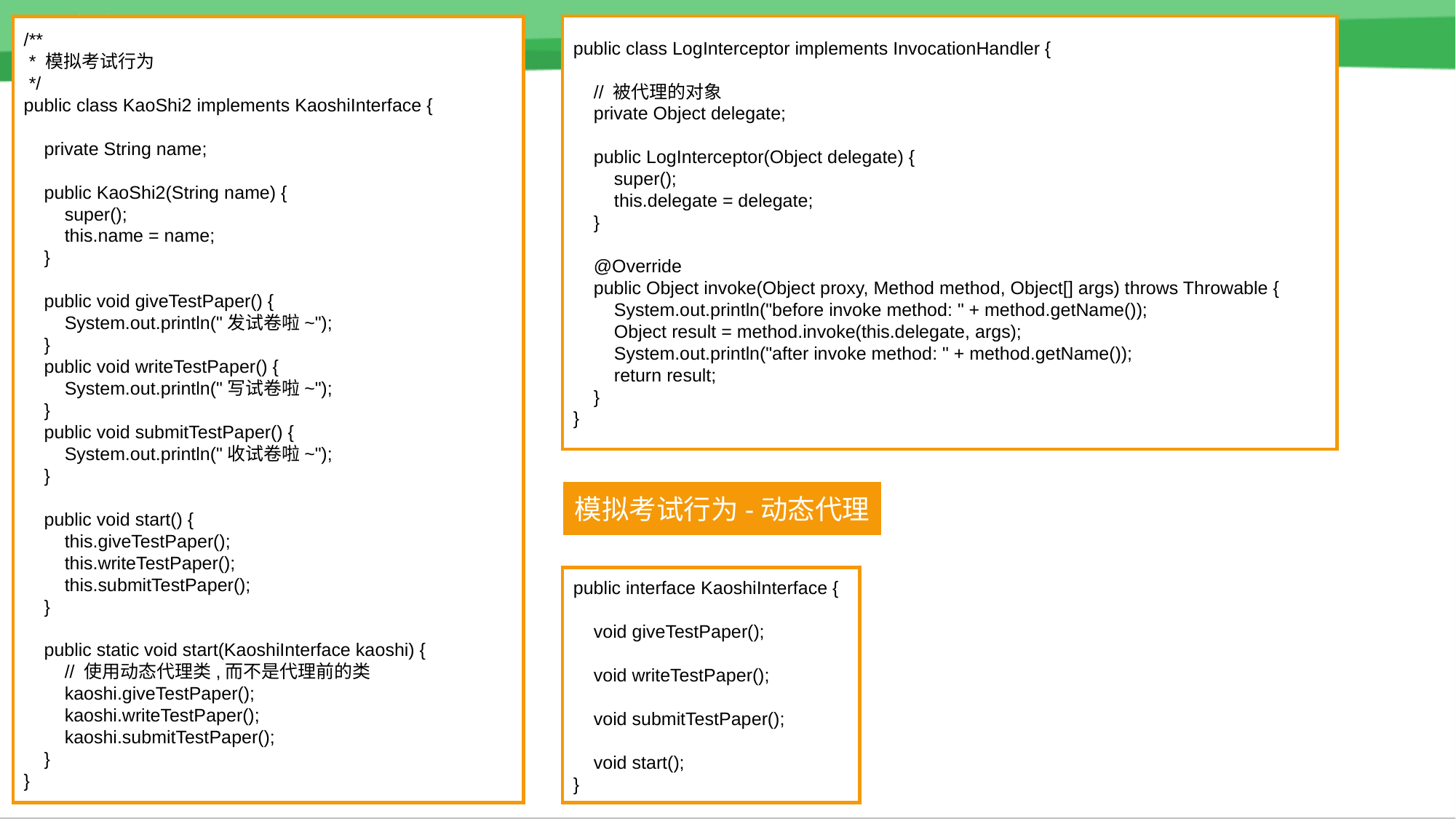

/**
 * 模拟考试行为
 */
public class KaoShi2 implements KaoshiInterface {

    private String name;

    public KaoShi2(String name) {
        super();
        this.name = name;
    }

    public void giveTestPaper() {
        System.out.println("发试卷啦~");
    }
    public void writeTestPaper() {
        System.out.println("写试卷啦~");
    }
    public void submitTestPaper() {
        System.out.println("收试卷啦~");
    }

    public void start() {
        this.giveTestPaper();
        this.writeTestPaper();
        this.submitTestPaper();
    }

    public static void start(KaoshiInterface kaoshi) {
        // 使用动态代理类,而不是代理前的类
        kaoshi.giveTestPaper();
        kaoshi.writeTestPaper();
        kaoshi.submitTestPaper();
    }
}
public class LogInterceptor implements InvocationHandler {

    // 被代理的对象
    private Object delegate;

    public LogInterceptor(Object delegate) {
        super();
        this.delegate = delegate;
    }

    @Override
    public Object invoke(Object proxy, Method method, Object[] args) throws Throwable {
        System.out.println("before invoke method: " + method.getName());
        Object result = method.invoke(this.delegate, args);
        System.out.println("after invoke method: " + method.getName());
        return result;
    }
}
模拟考试行为-动态代理
public interface KaoshiInterface {

    void giveTestPaper();

    void writeTestPaper();

    void submitTestPaper();

    void start();
}